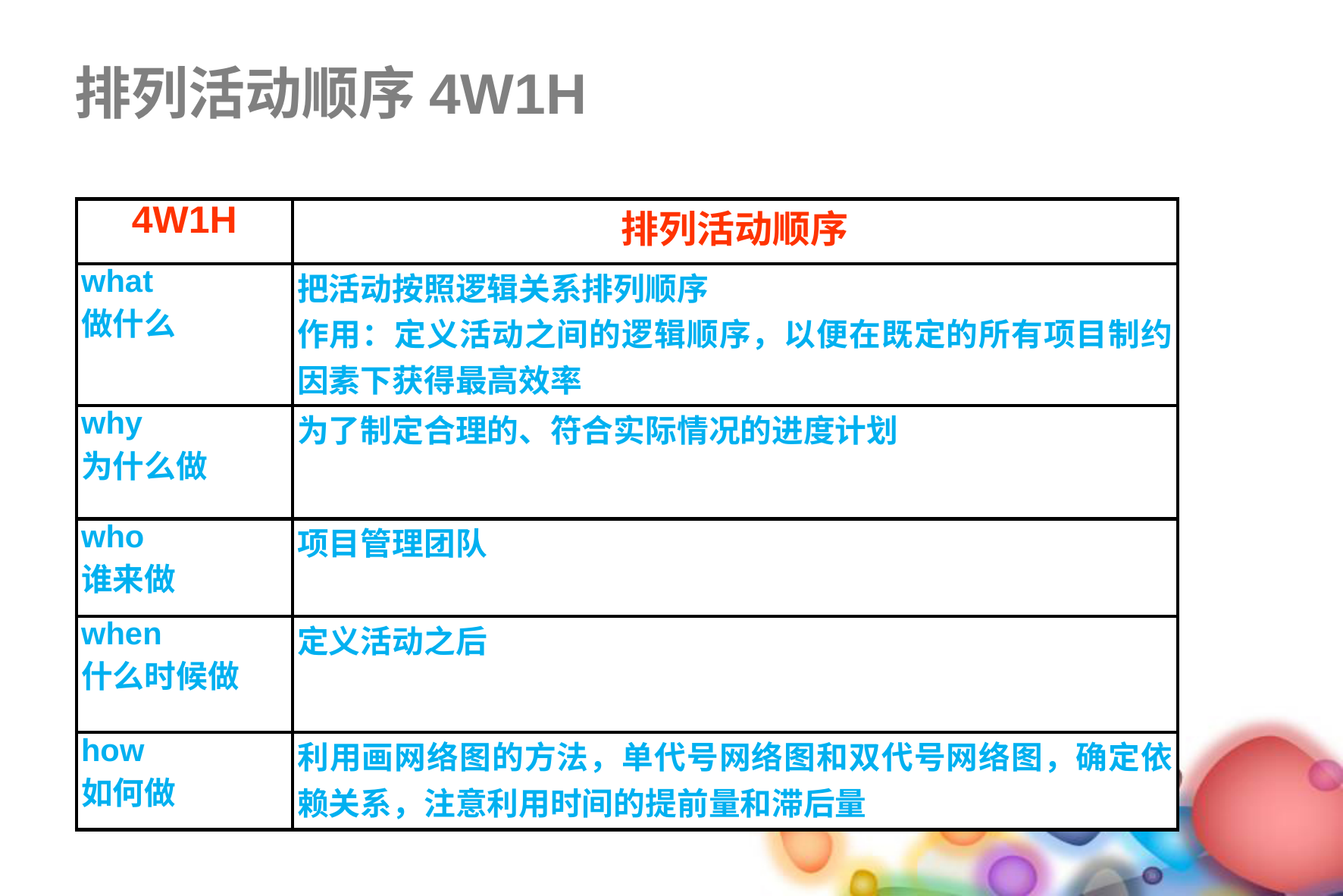

排列活动顺序4W1H
| 4W1H | 排列活动顺序 |
| --- | --- |
| what 做什么 | 把活动按照逻辑关系排列顺序 作用：定义活动之间的逻辑顺序，以便在既定的所有项目制约因素下获得最高效率 |
| why 为什么做 | 为了制定合理的、符合实际情况的进度计划 |
| who 谁来做 | 项目管理团队 |
| when 什么时候做 | 定义活动之后 |
| how 如何做 | 利用画网络图的方法，单代号网络图和双代号网络图，确定依赖关系，注意利用时间的提前量和滞后量 |